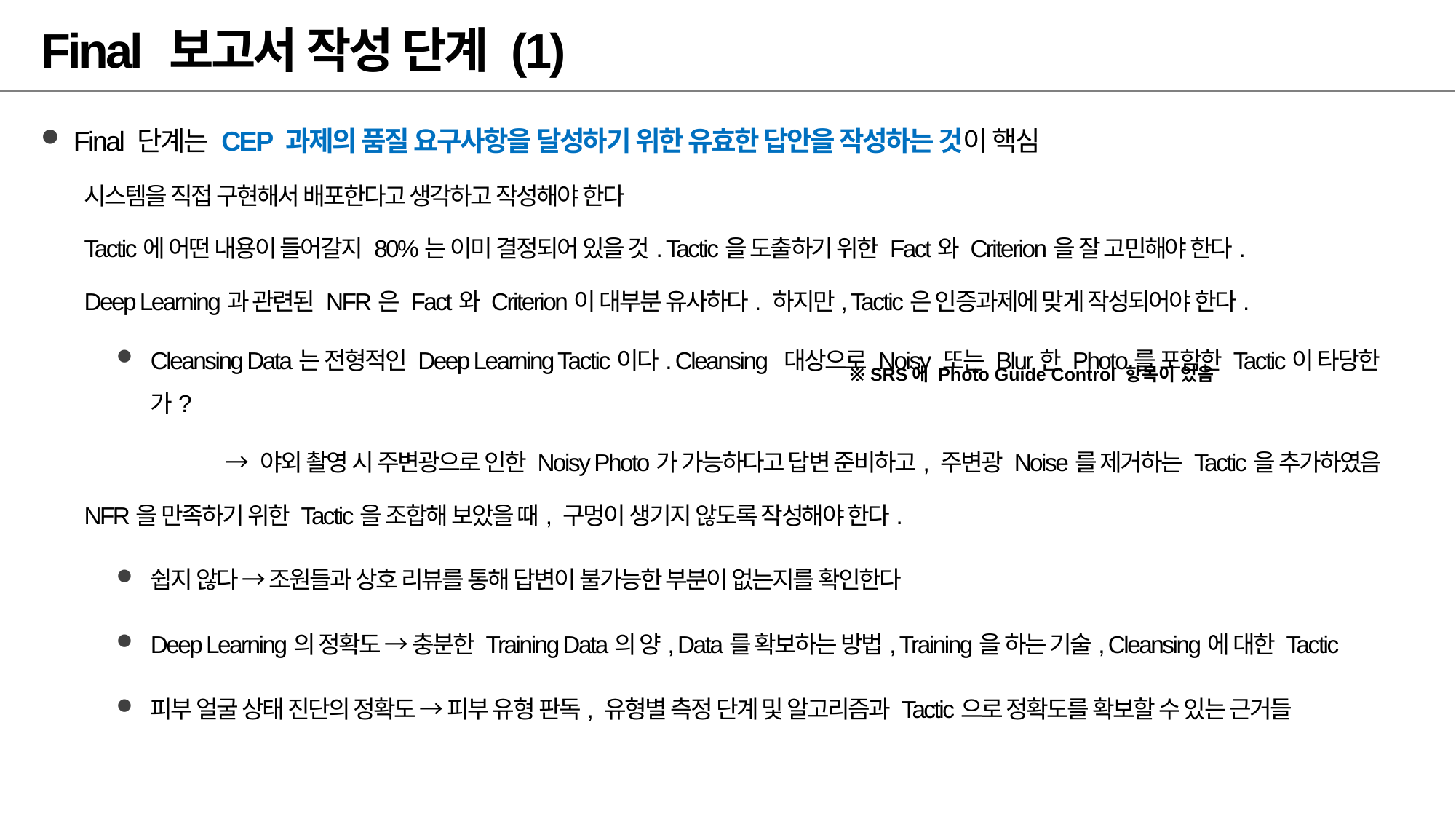

# Final 보고서 작성 단계 (1)
Final 단계는 CEP 과제의 품질 요구사항을 달성하기 위한 유효한 답안을 작성하는 것이 핵심
시스템을 직접 구현해서 배포한다고 생각하고 작성해야 한다
Tactic에 어떤 내용이 들어갈지 80%는 이미 결정되어 있을 것. Tactic을 도출하기 위한 Fact와 Criterion을 잘 고민해야 한다.
Deep Learning과 관련된 NFR은 Fact와 Criterion이 대부분 유사하다. 하지만, Tactic은 인증과제에 맞게 작성되어야 한다.
Cleansing Data는 전형적인 Deep Learning Tactic이다. Cleansing  대상으로 Noisy 또는 Blur한 Photo를 포함한 Tactic이 타당한가?
	→ 야외 촬영 시 주변광으로 인한 Noisy Photo가 가능하다고 답변 준비하고, 주변광 Noise를 제거하는 Tactic을 추가하였음
NFR을 만족하기 위한 Tactic을 조합해 보았을 때, 구멍이 생기지 않도록 작성해야 한다.
쉽지 않다 → 조원들과 상호 리뷰를 통해 답변이 불가능한 부분이 없는지를 확인한다
Deep Learning의 정확도 → 충분한 Training Data의 양, Data를 확보하는 방법, Training을 하는 기술, Cleansing에 대한 Tactic
피부 얼굴 상태 진단의 정확도 → 피부 유형 판독, 유형별 측정 단계 및 알고리즘과 Tactic으로 정확도를 확보할 수 있는 근거들
※ SRS에 Photo Guide Control 항목이 있음